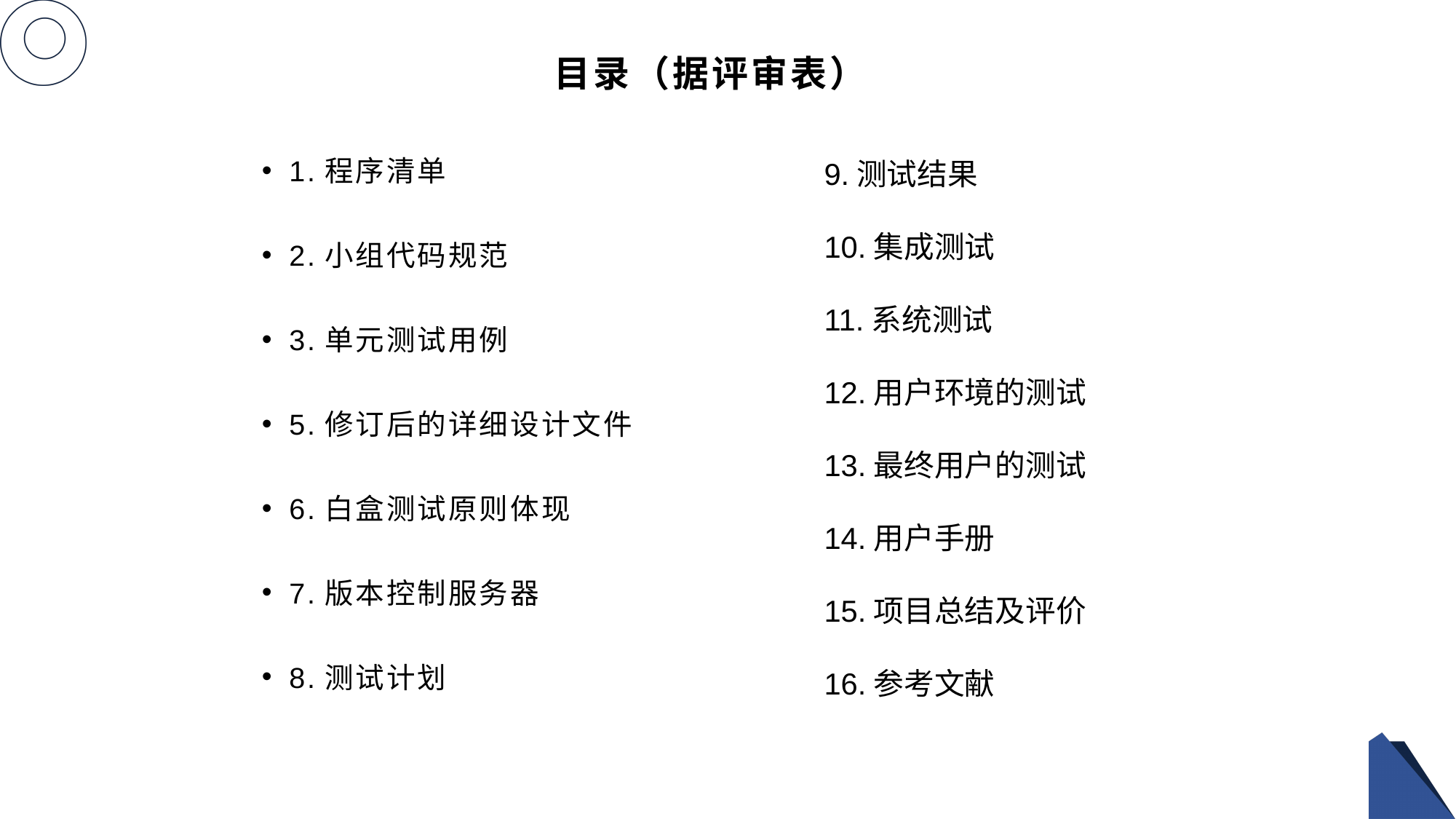

# 目录（据评审表）
1.程序清单
2.小组代码规范
3.单元测试用例
5.修订后的详细设计文件
6.白盒测试原则体现
7.版本控制服务器
8.测试计划

9.测试结果
10.集成测试
11.系统测试
12.用户环境的测试
13.最终用户的测试
14.用户手册
15.项目总结及评价
16.参考文献